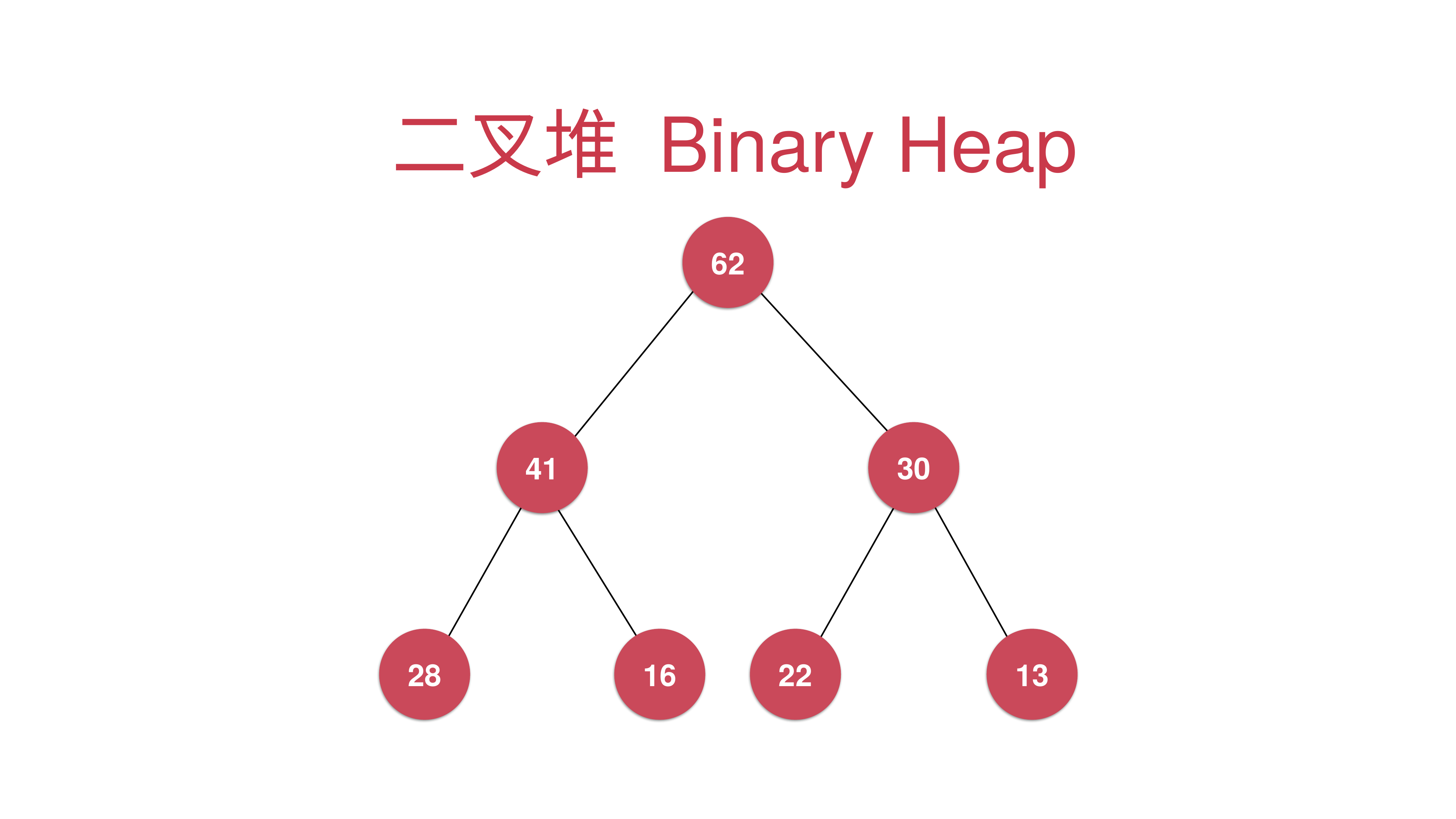

# 二叉堆 Binary Heap
62

41
30

28
16
22
13